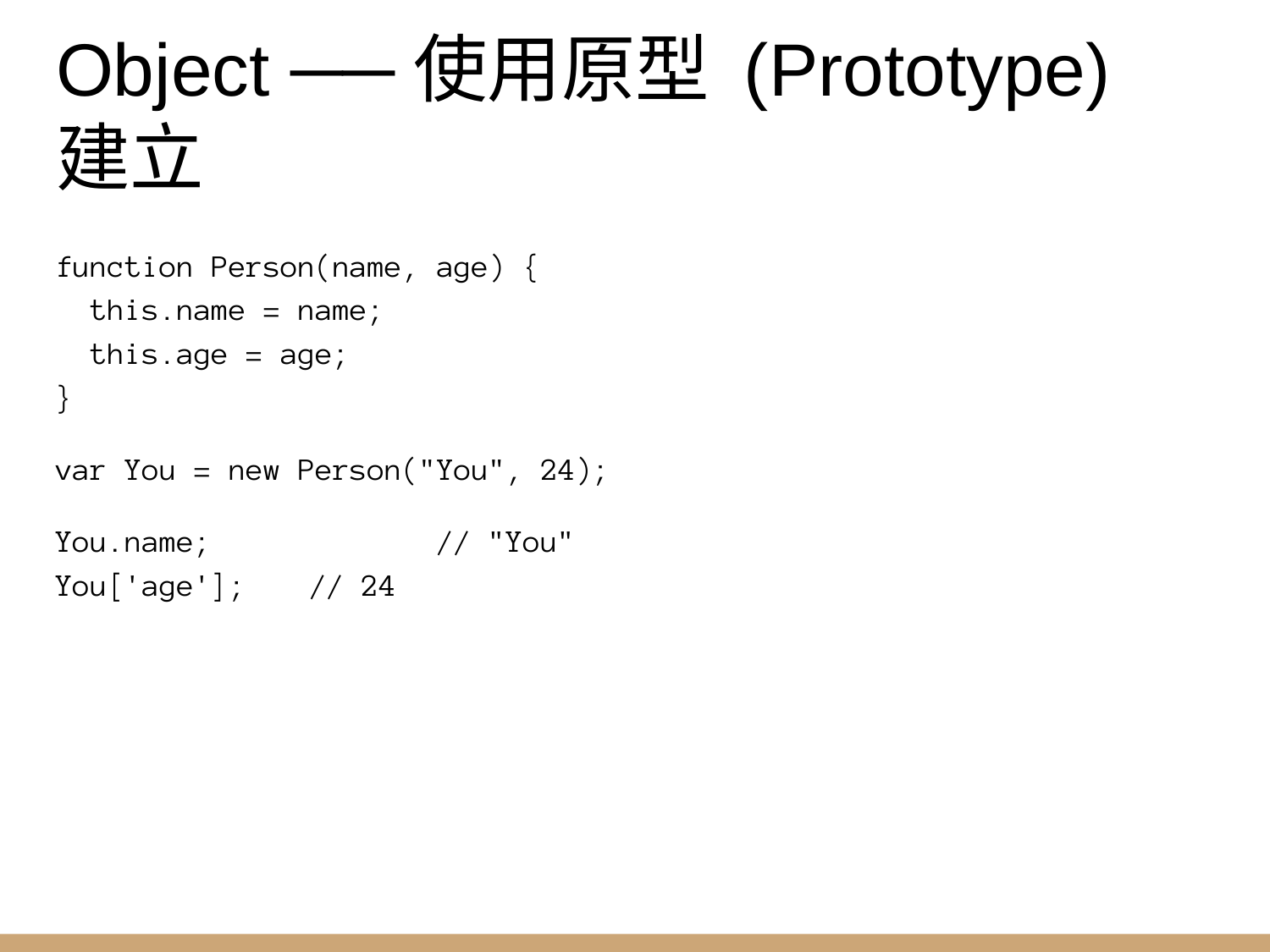

# Object ──使用原型 (Prototype) 建立
function Person(name, age) {
  this.name = name;
  this.age = age;
}
var You = new Person("You", 24);
You.name;		// "You"
You['age'];	// 24